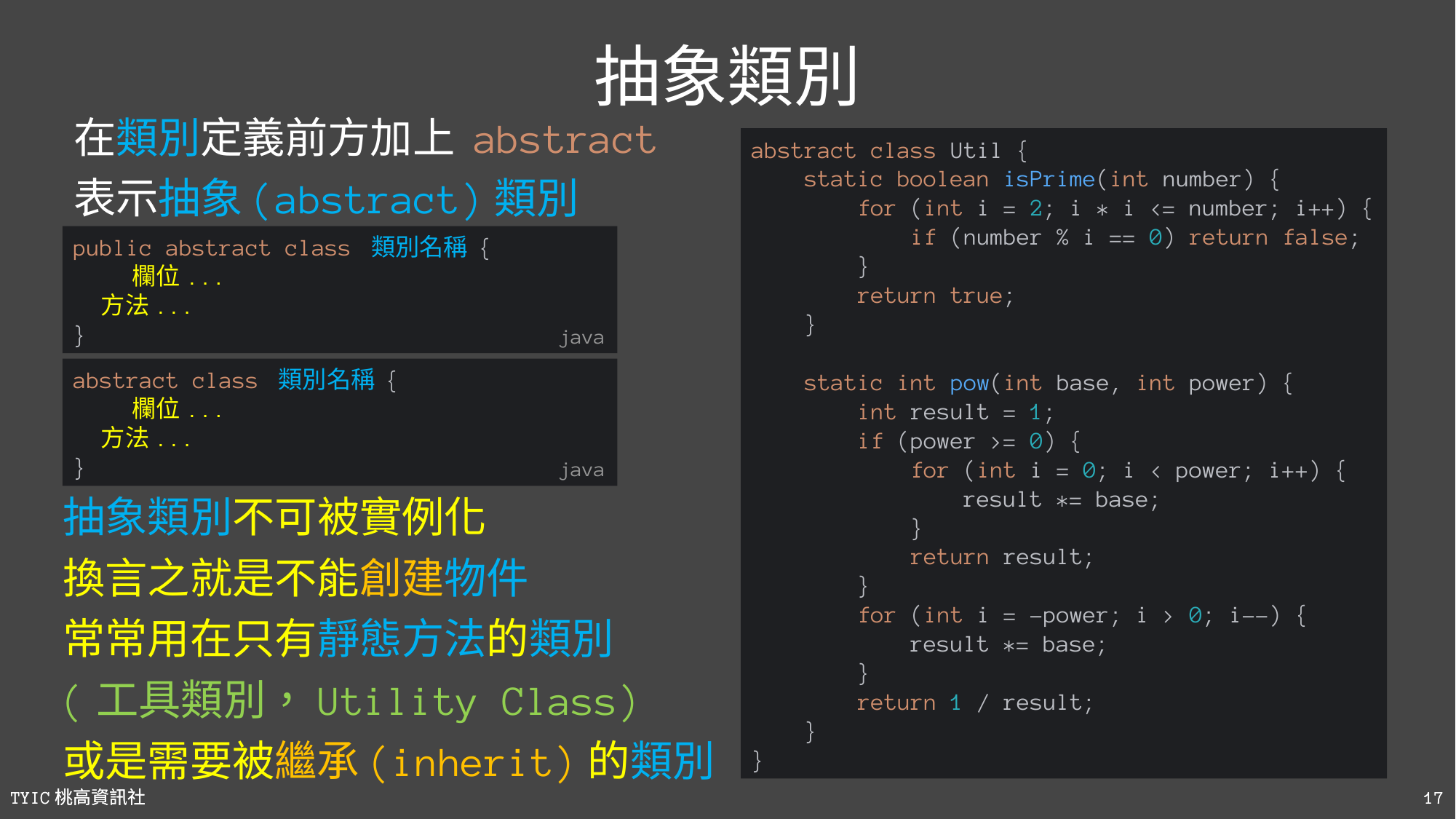

# 抽象類別
在類別定義前方加上 abstract
表示抽象(abstract)類別
abstract class Util {
    static boolean isPrime(int number) {
        for (int i = 2; i * i <= number; i++) {
            if (number % i == 0) return false;
        }
        return true;
    }
    static int pow(int base, int power) {
        int result = 1;
        if (power >= 0) {
            for (int i = 0; i < power; i++) {
                result *= base;
            }
            return result;
        }
        for (int i = -power; i > 0; i--) {
            result *= base;
        }
        return 1 / result;
    }
}
public abstract class 類別名稱 {
    欄位...
    方法...
}
java
abstract class 類別名稱 {
    欄位...
    方法...
}
java
抽象類別不可被實例化
換言之就是不能創建物件
常常用在只有靜態方法的類別
(工具類別，Utility Class)
或是需要被繼承(inherit)的類別